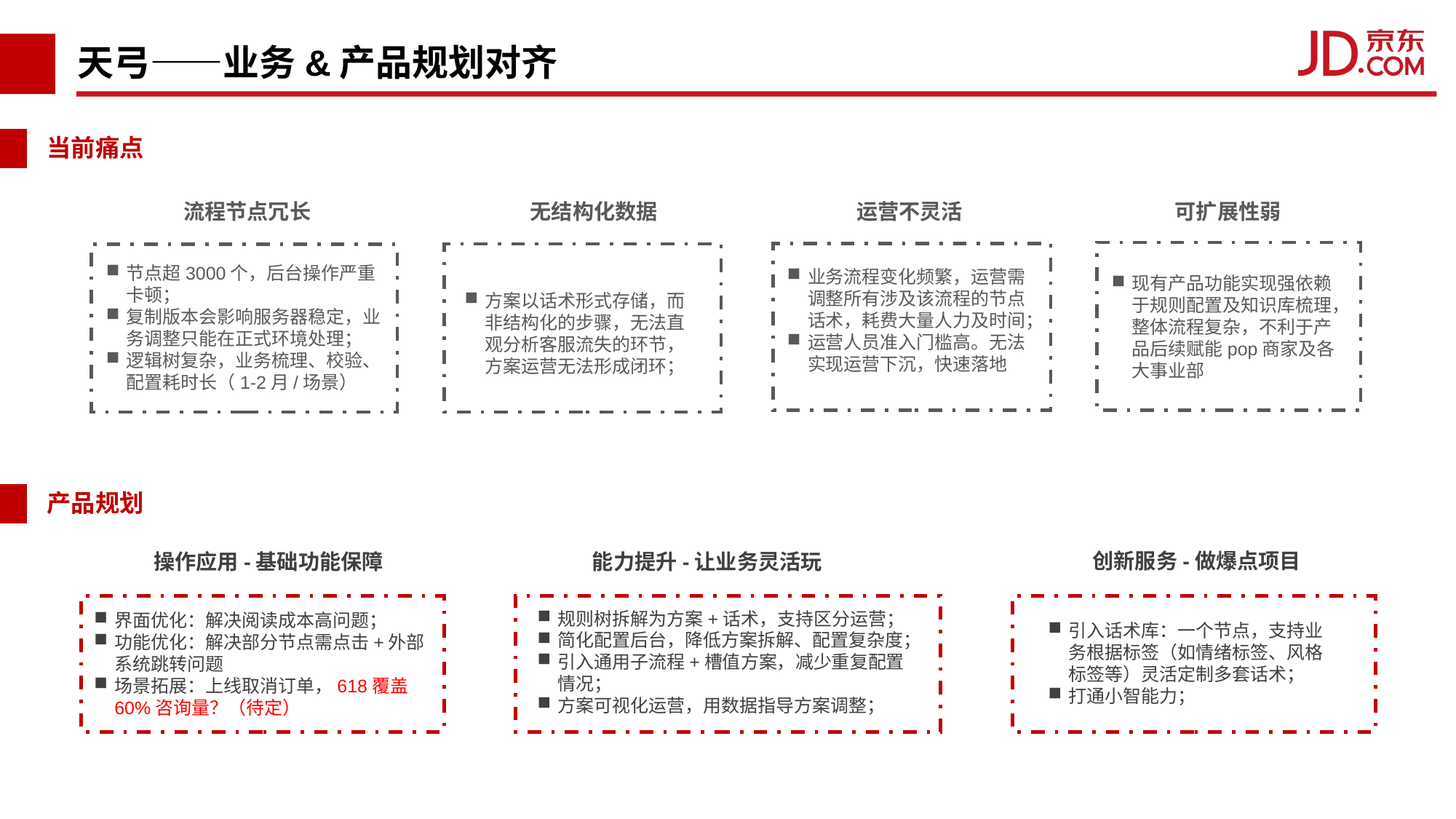

天弓——业务&产品规划对齐

当前痛点
无结构化数据
运营不灵活
可扩展性弱
流程节点冗长

节点超3000个，后台操作严重卡顿；
复制版本会影响服务器稳定，业务调整只能在正式环境处理；
逻辑树复杂，业务梳理、校验、配置耗时长（1-2月/场景）
业务流程变化频繁，运营需调整所有涉及该流程的节点话术，耗费大量人力及时间；
运营人员准入门槛高。无法实现运营下沉，快速落地
现有产品功能实现强依赖于规则配置及知识库梳理，整体流程复杂，不利于产品后续赋能pop商家及各大事业部
方案以话术形式存储，而非结构化的步骤，无法直观分析客服流失的环节，方案运营无法形成闭环；

产品规划
创新服务-做爆点项目
操作应用-基础功能保障
能力提升-让业务灵活玩

规则树拆解为方案+话术，支持区分运营；
简化配置后台，降低方案拆解、配置复杂度；
引入通用子流程+槽值方案，减少重复配置情况；
方案可视化运营，用数据指导方案调整；
界面优化：解决阅读成本高问题；
功能优化：解决部分节点需点击+外部系统跳转问题
场景拓展：上线取消订单，618覆盖60%咨询量？（待定）
引入话术库：一个节点，支持业务根据标签（如情绪标签、风格标签等）灵活定制多套话术；
打通小智能力；